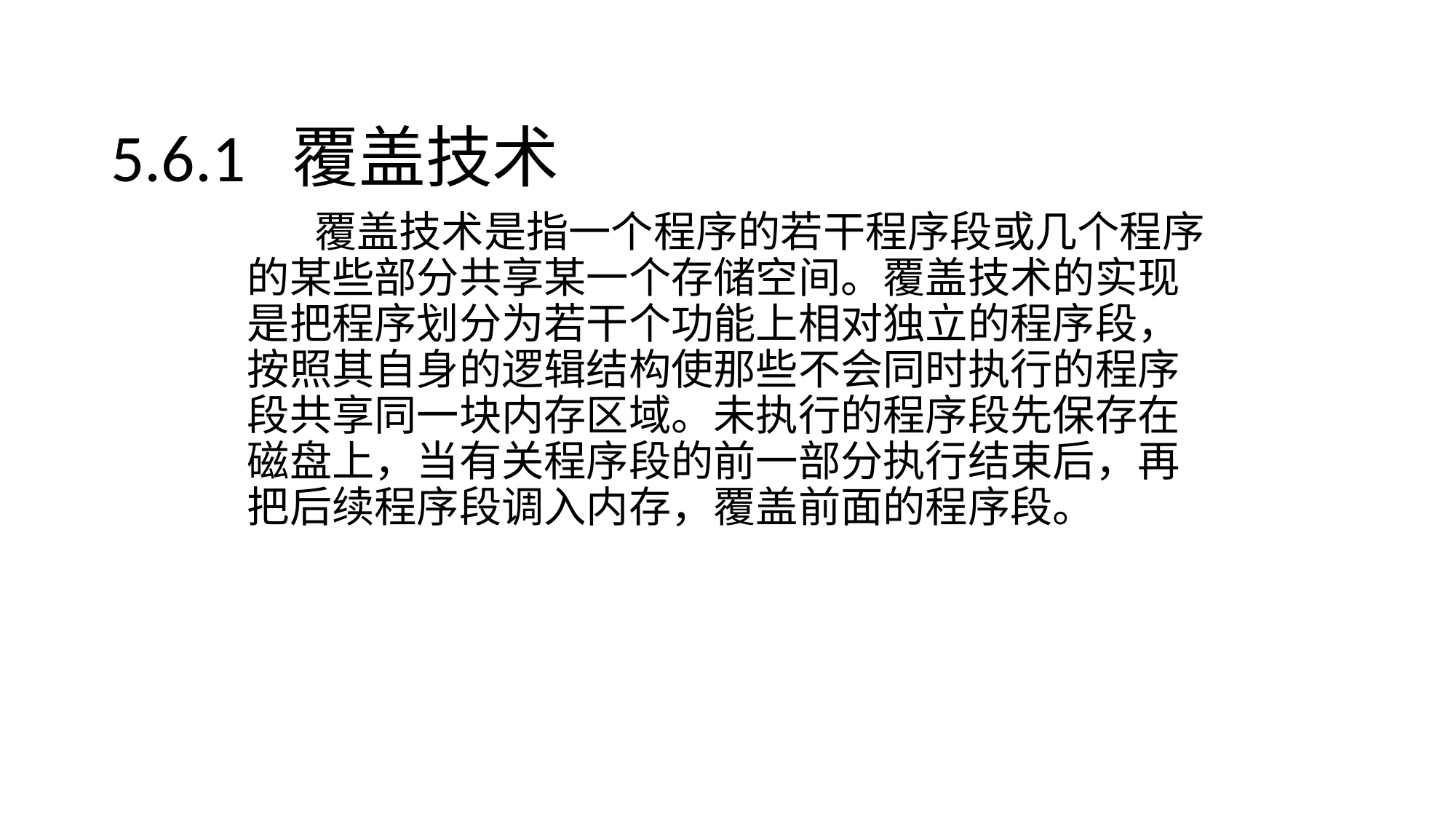

5.6.1  覆盖技术
      覆盖技术是指一个程序的若干程序段或几个程序的某些部分共享某一个存储空间。覆盖技术的实现是把程序划分为若干个功能上相对独立的程序段，按照其自身的逻辑结构使那些不会同时执行的程序段共享同一块内存区域。未执行的程序段先保存在磁盘上，当有关程序段的前一部分执行结束后，再把后续程序段调入内存，覆盖前面的程序段。

2